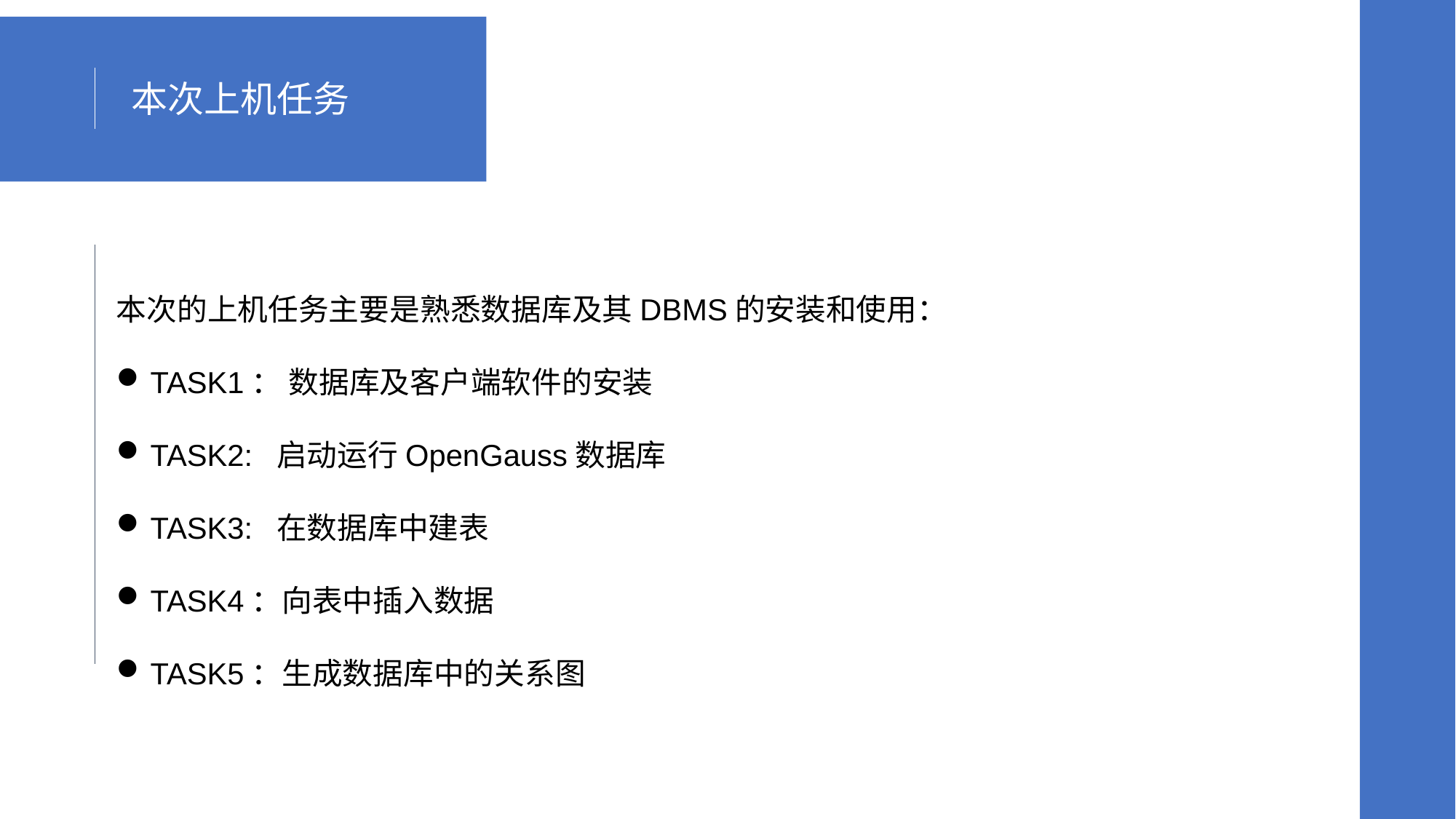

本次上机任务
本次的上机任务主要是熟悉数据库及其DBMS的安装和使用：

TASK1： 数据库及客户端软件的安装

TASK2:  启动运行OpenGauss数据库

TASK3:  在数据库中建表

TASK4：向表中插入数据

TASK5：生成数据库中的关系图